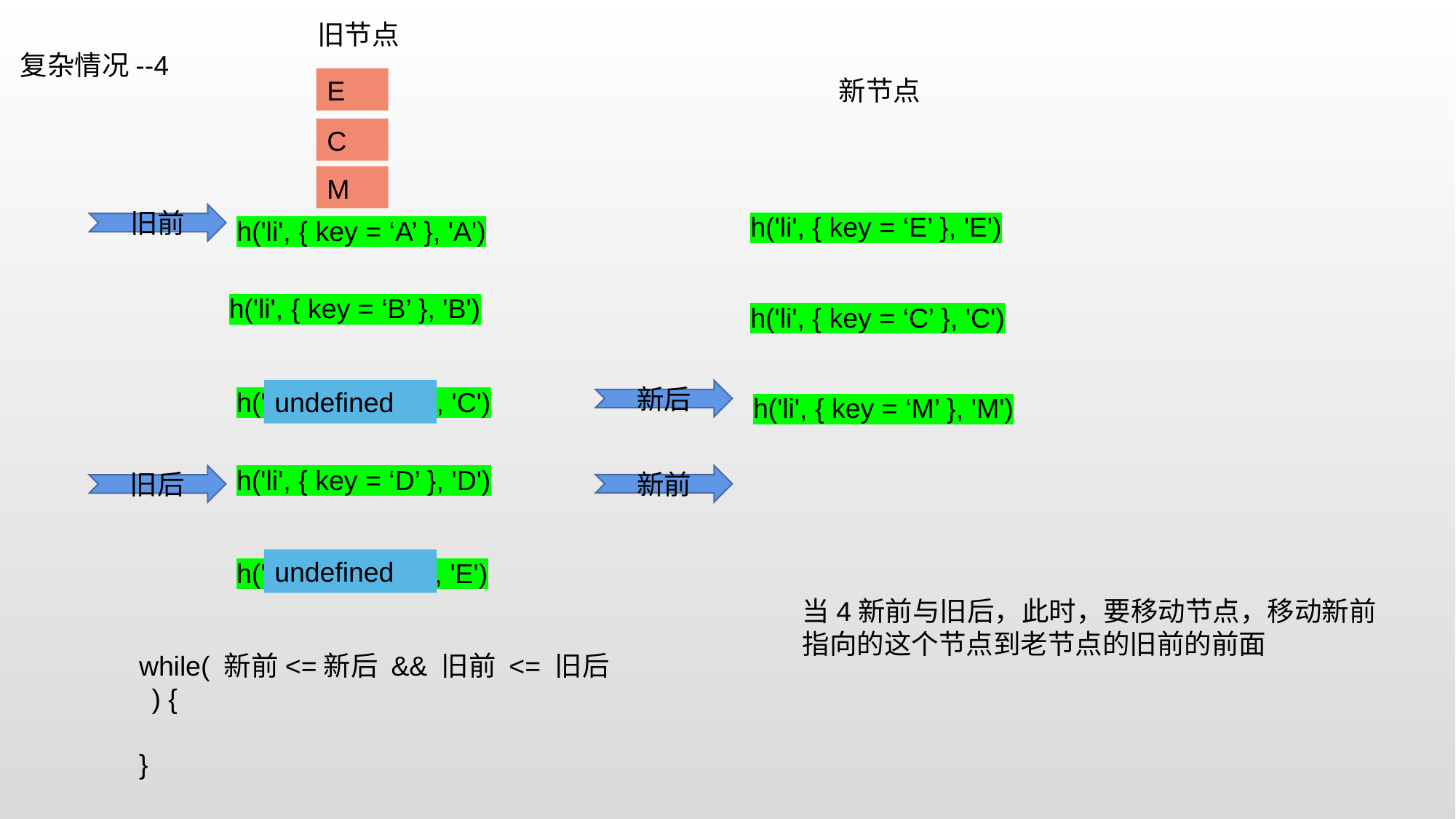

旧节点
复杂情况--4
E
新节点

C
M
旧前
h('li', { key = ‘E’ }, 'E')
h('li', { key = ‘A’ }, 'A')
h('li', { key = ‘B’ }, 'B')
h('li', { key = ‘C’ }, 'C')
h('li', { key = ‘C’ }, 'C')
undefined
新后
h('li', { key = ‘M’ }, 'M')
h('li', { key = ‘D’ }, 'D')
新前
旧后
undefined
h('li', { key = ‘E’ }, 'E')
当4新前与旧后，此时，要移动节点，移动新前指向的这个节点到老节点的旧前的前面
while( 新前<=新后 && 旧前 <= 旧后 ) {

}